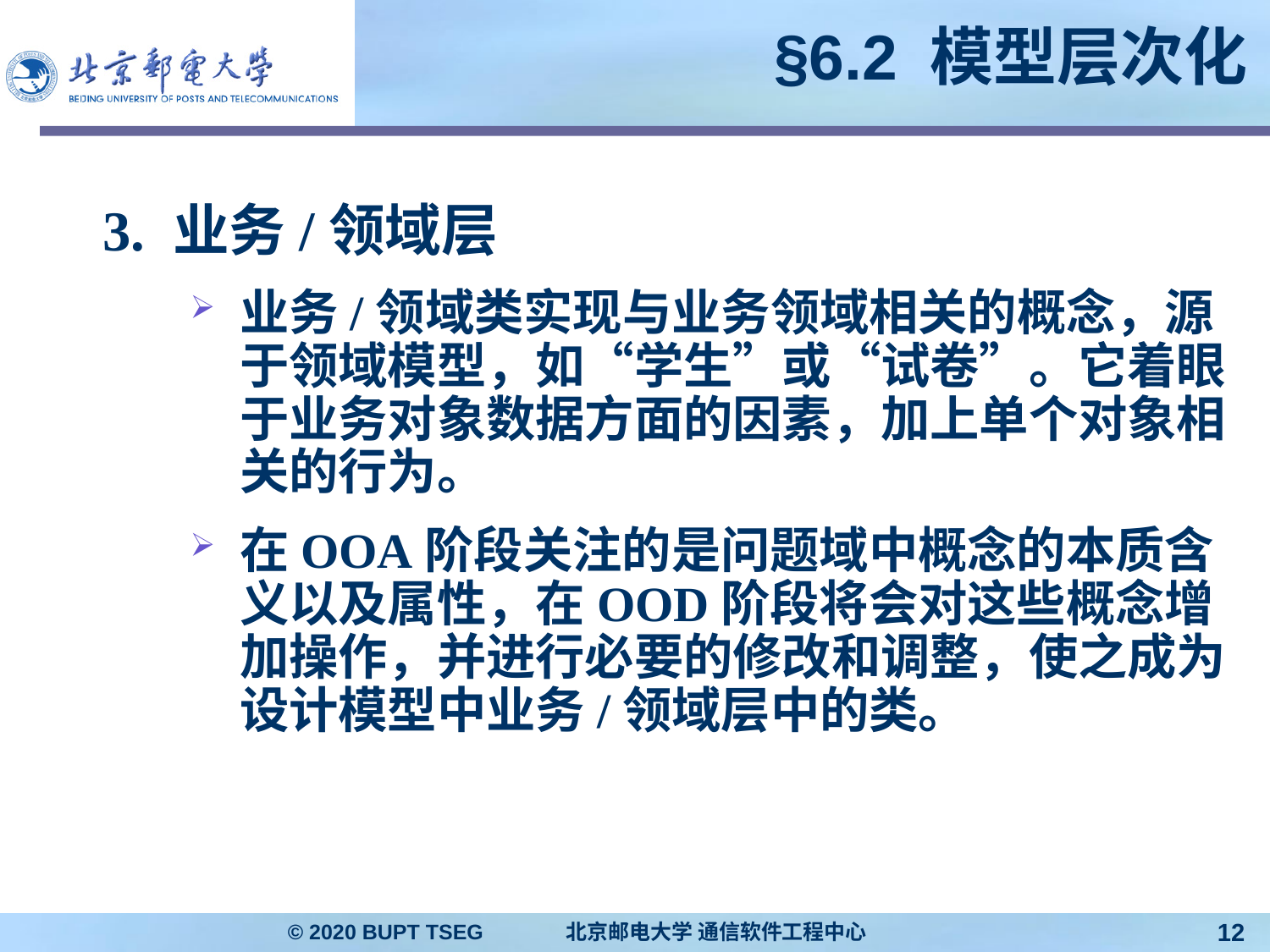

# §6.2 模型层次化
3. 业务/领域层
业务/领域类实现与业务领域相关的概念，源于领域模型，如“学生”或“试卷”。它着眼于业务对象数据方面的因素，加上单个对象相关的行为。
在OOA阶段关注的是问题域中概念的本质含义以及属性，在OOD阶段将会对这些概念增加操作，并进行必要的修改和调整，使之成为设计模型中业务/领域层中的类。
© 2020 BUPT TSEG             北京邮电大学 通信软件工程中心